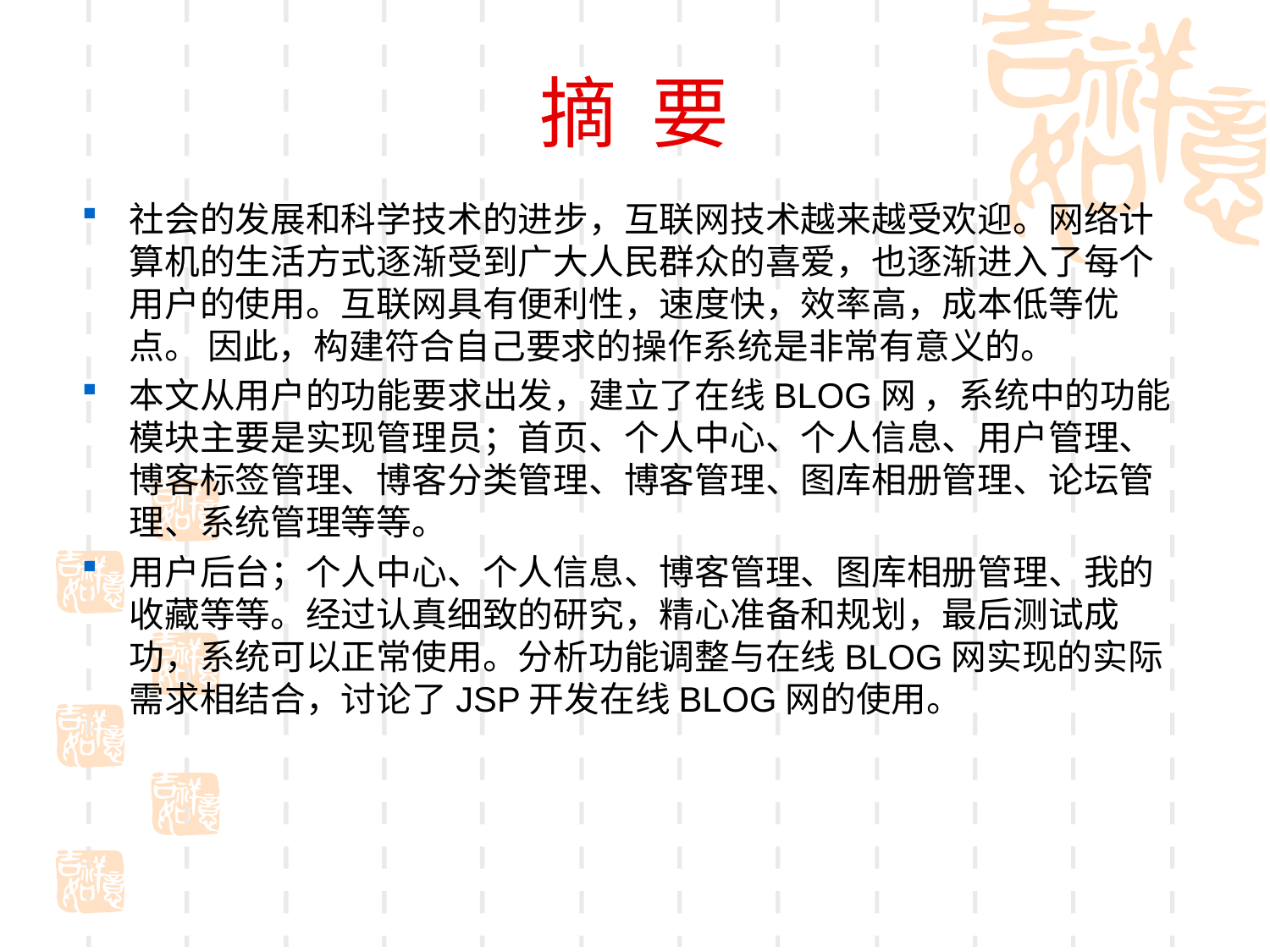

# 摘  要
社会的发展和科学技术的进步，互联网技术越来越受欢迎。网络计算机的生活方式逐渐受到广大人民群众的喜爱，也逐渐进入了每个用户的使用。互联网具有便利性，速度快，效率高，成本低等优点。 因此，构建符合自己要求的操作系统是非常有意义的。
本文从用户的功能要求出发，建立了在线BLOG网 ，系统中的功能模块主要是实现管理员；首页、个人中心、个人信息、用户管理、博客标签管理、博客分类管理、博客管理、图库相册管理、论坛管理、系统管理等等。
用户后台；个人中心、个人信息、博客管理、图库相册管理、我的收藏等等。经过认真细致的研究，精心准备和规划，最后测试成功，系统可以正常使用。分析功能调整与在线BLOG网实现的实际需求相结合，讨论了JSP开发在线BLOG网的使用。